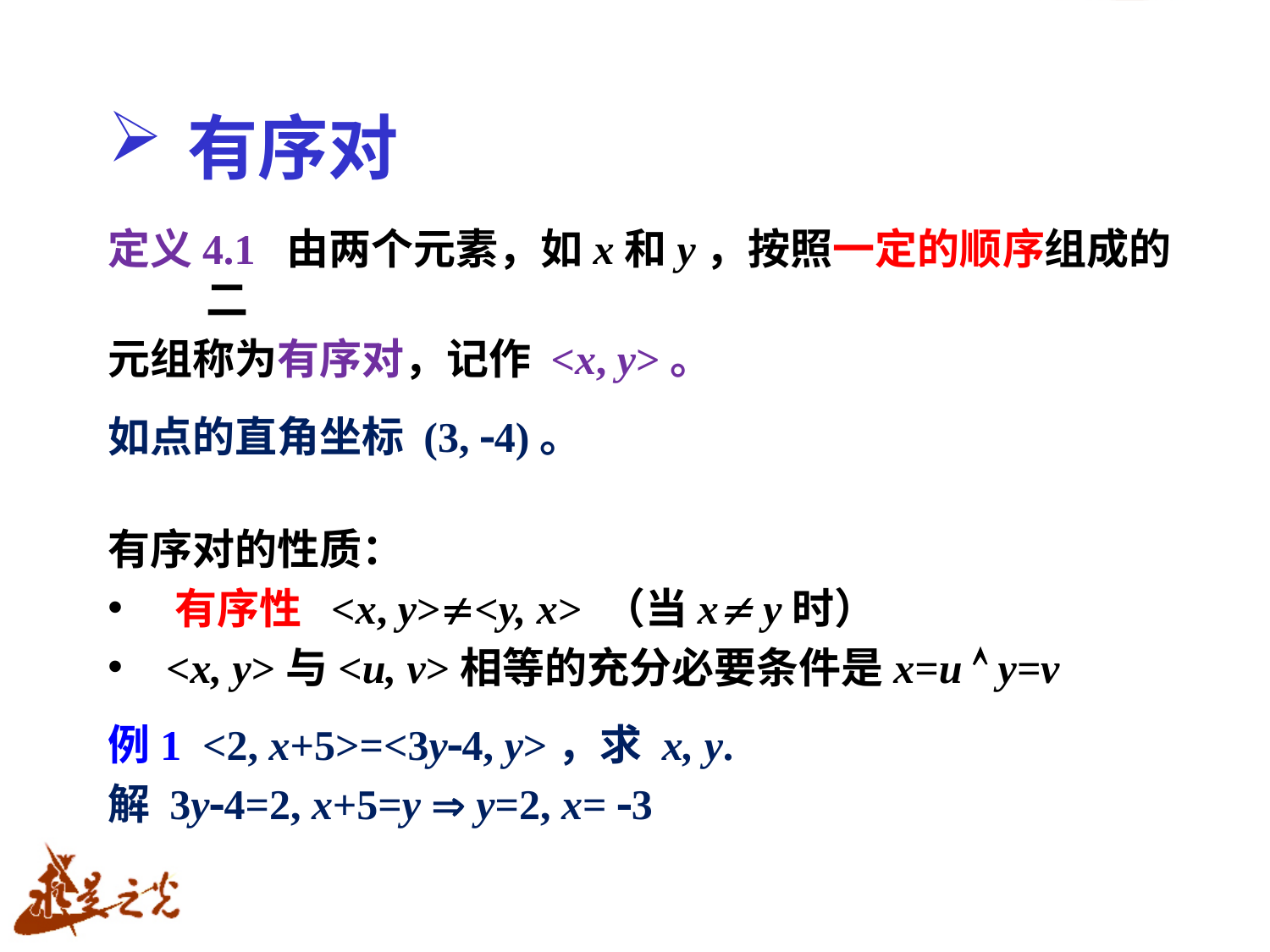

# 有序对
定义4.1  由两个元素，如x和y，按照一定的顺序组成的二
元组称为有序对，记作 <x, y>。
如点的直角坐标 (3, −4)。
有序对的性质：
 有序性  <x, y>≠<y, x> （当x≠ y时）
 <x, y>与<u, v>相等的充分必要条件是x=u ∧ y=v
例1  <2, x+5>=<3y−4, y>，求 x, y.
解 3y−4=2, x+5=y ⇒ y=2, x= −3
4